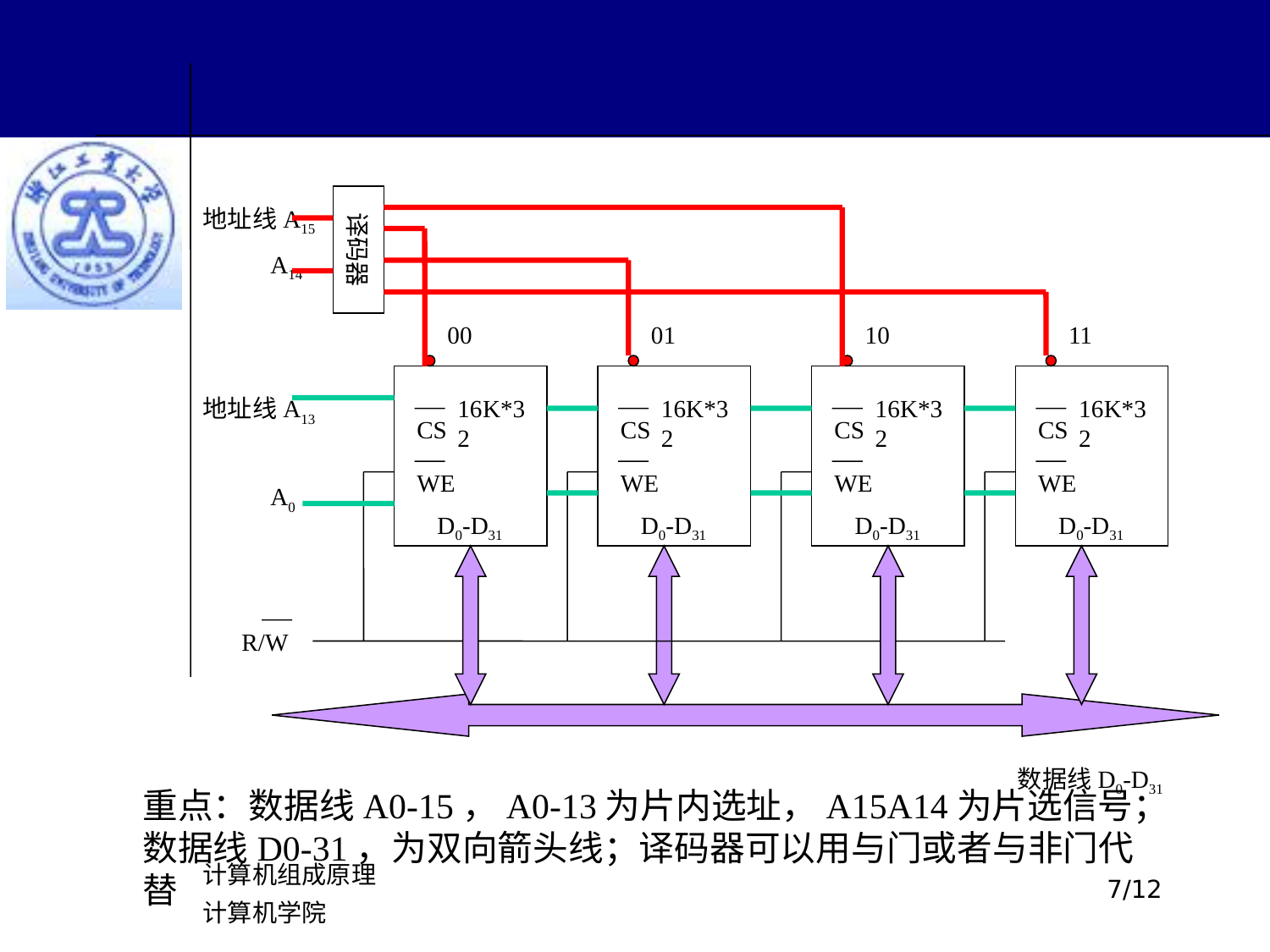

译码器
地址线A15
           A14

00
01
10
11

地址线A13

           A0
16K*32
16K*32
16K*32
16K*32

CS

CS

CS

CS

WE

WE

WE

WE

D0-D31
D0-D31
D0-D31
D0-D31

R/W

数据线D0-D31
重点：数据线A0-15，A0-13为片内选址，A15A14为片选信号；数据线D0-31，为双向箭头线；译码器可以用与门或者与非门代替
计算机组成原理
计算机学院

7/12